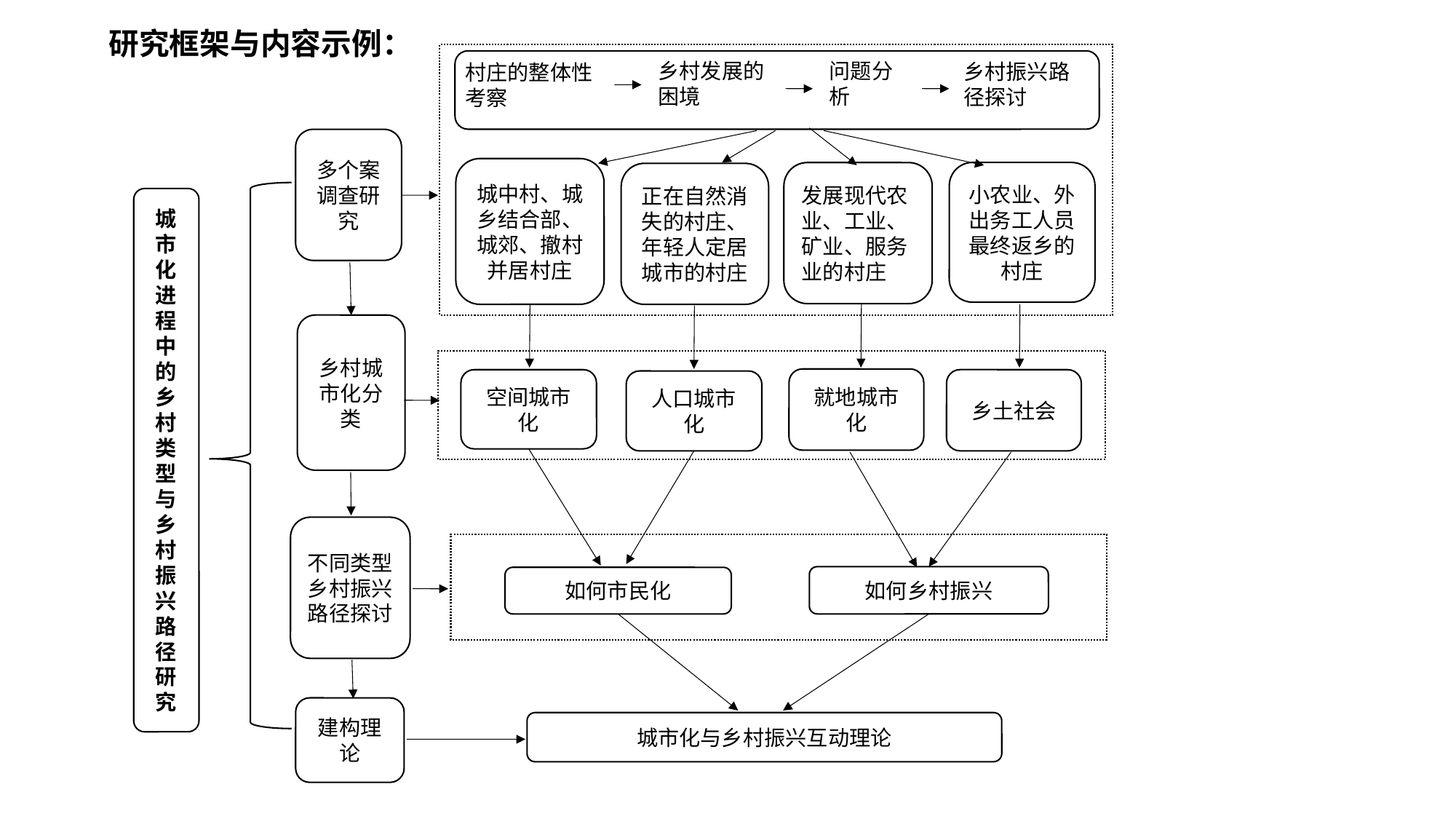

研究框架与内容示例：

村庄的整体性考察
乡村发展的困境
问题分析
乡村振兴路径探讨

多个案调查研究

城中村、城乡结合部、城郊、撤村并居村庄
小农业、外出务工人员最终返乡的村庄
发展现代农业、工业、矿业、服务业的村庄
正在自然消失的村庄、年轻人定居城市的村庄

城市化进程中的乡村类型与乡村振兴路径研究

乡村城市化分类

就地城市化
空间城市化
乡土社会
人口城市化

不同类型乡村振兴路径探讨

如何乡村振兴
如何市民化

建构理论
城市化与乡村振兴互动理论